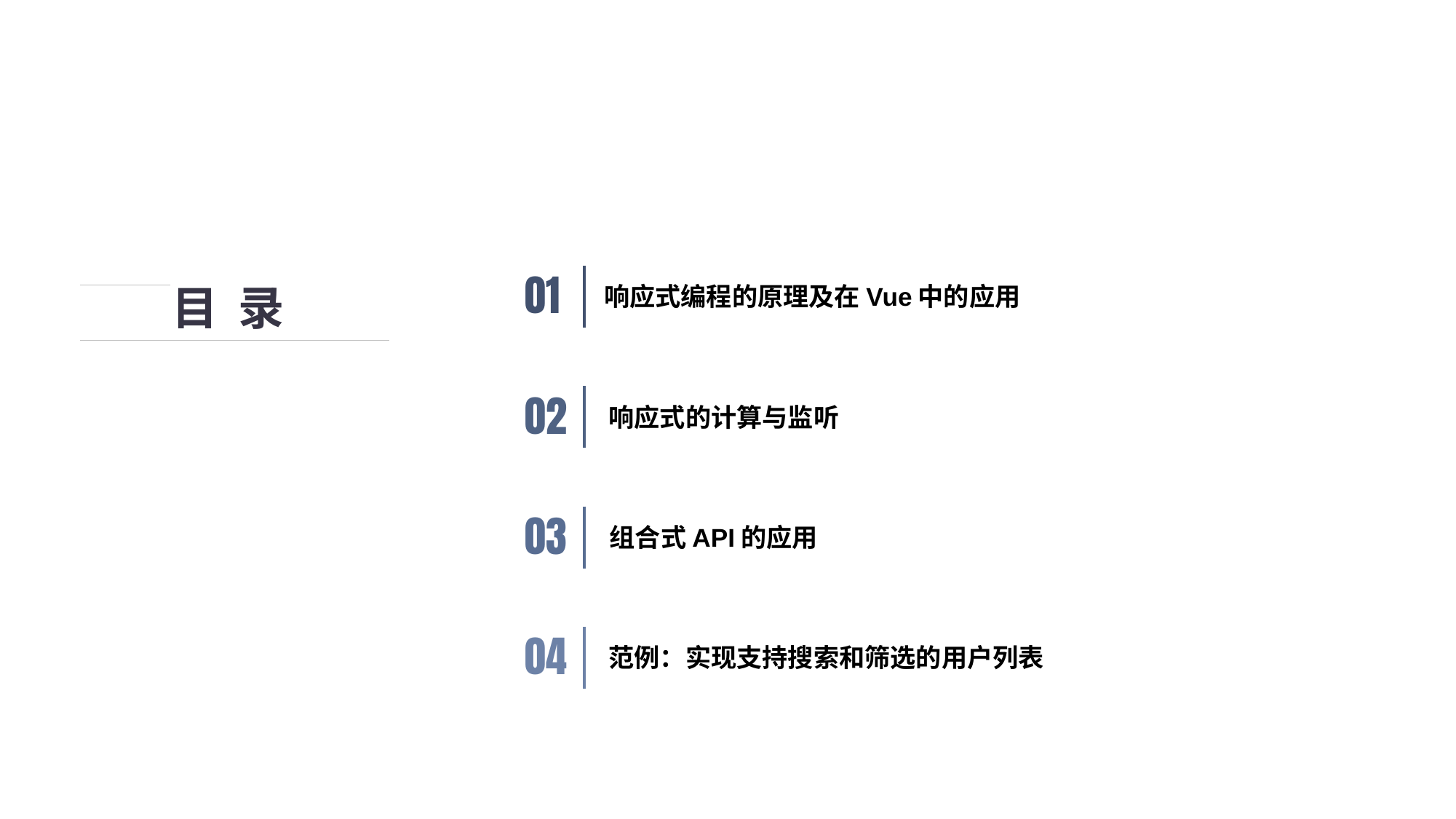

目  录
01
响应式编程的原理及在Vue中的应用
02
响应式的计算与监听
03
组合式API的应用
04
范例：实现支持搜索和筛选的用户列表